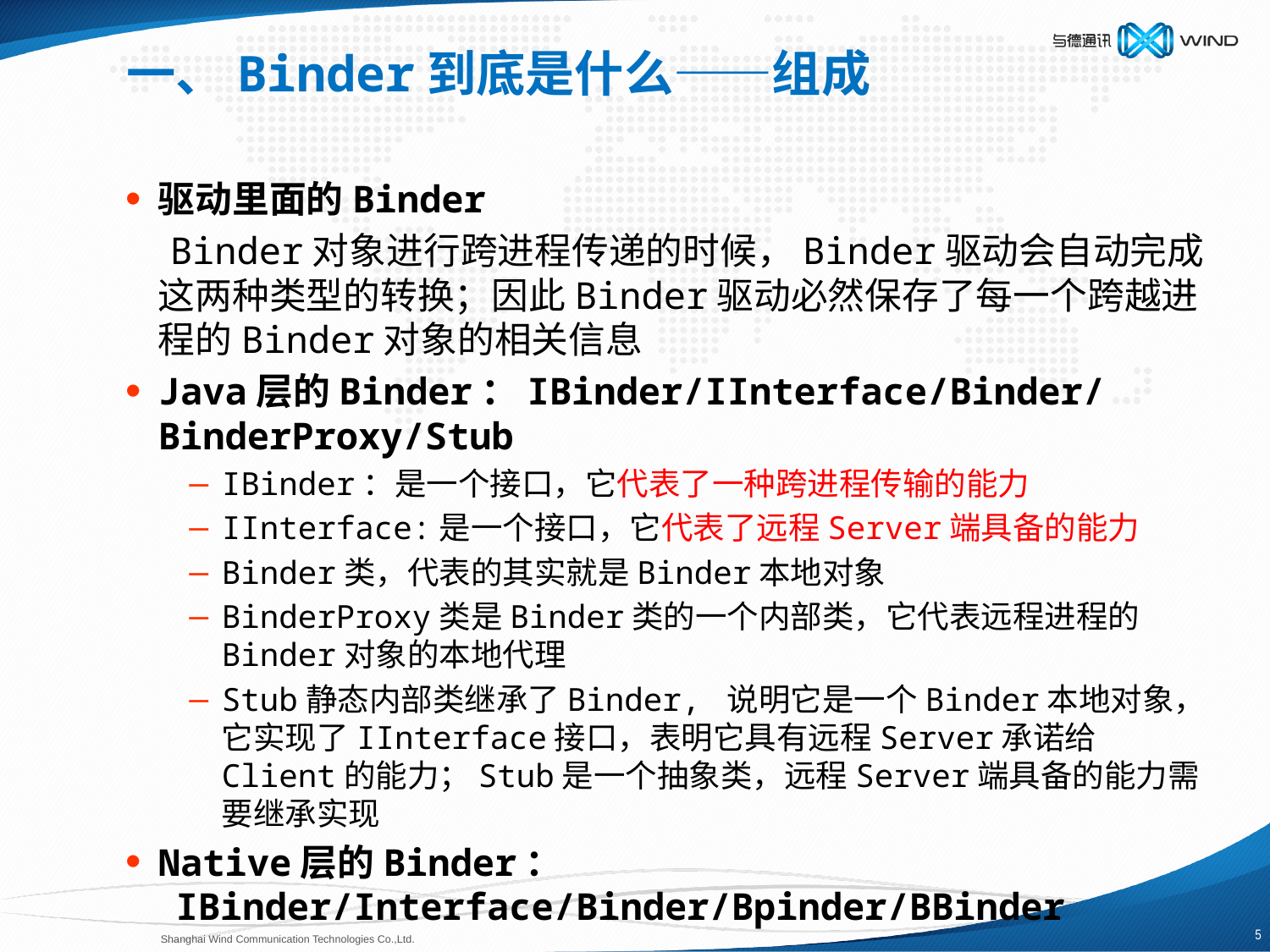

# 一、Binder到底是什么——组成
驱动里面的Binder
  Binder对象进行跨进程传递的时候，Binder驱动会自动完成这两种类型的转换；因此Binder驱动必然保存了每一个跨越进程的Binder对象的相关信息
Java层的Binder：IBinder/IInterface/Binder/BinderProxy/Stub
IBinder：是一个接口，它代表了一种跨进程传输的能力
IInterface:是一个接口，它代表了远程Server端具备的能力
Binder类，代表的其实就是Binder本地对象
BinderProxy类是Binder类的一个内部类，它代表远程进程的Binder对象的本地代理
Stub静态内部类继承了Binder, 说明它是一个Binder本地对象，它实现了IInterface接口，表明它具有远程Server承诺给Client的能力；Stub是一个抽象类，远程Server端具备的能力需要继承实现
Native层的Binder：
 IBinder/Interface/Binder/Bpinder/BBinder

5